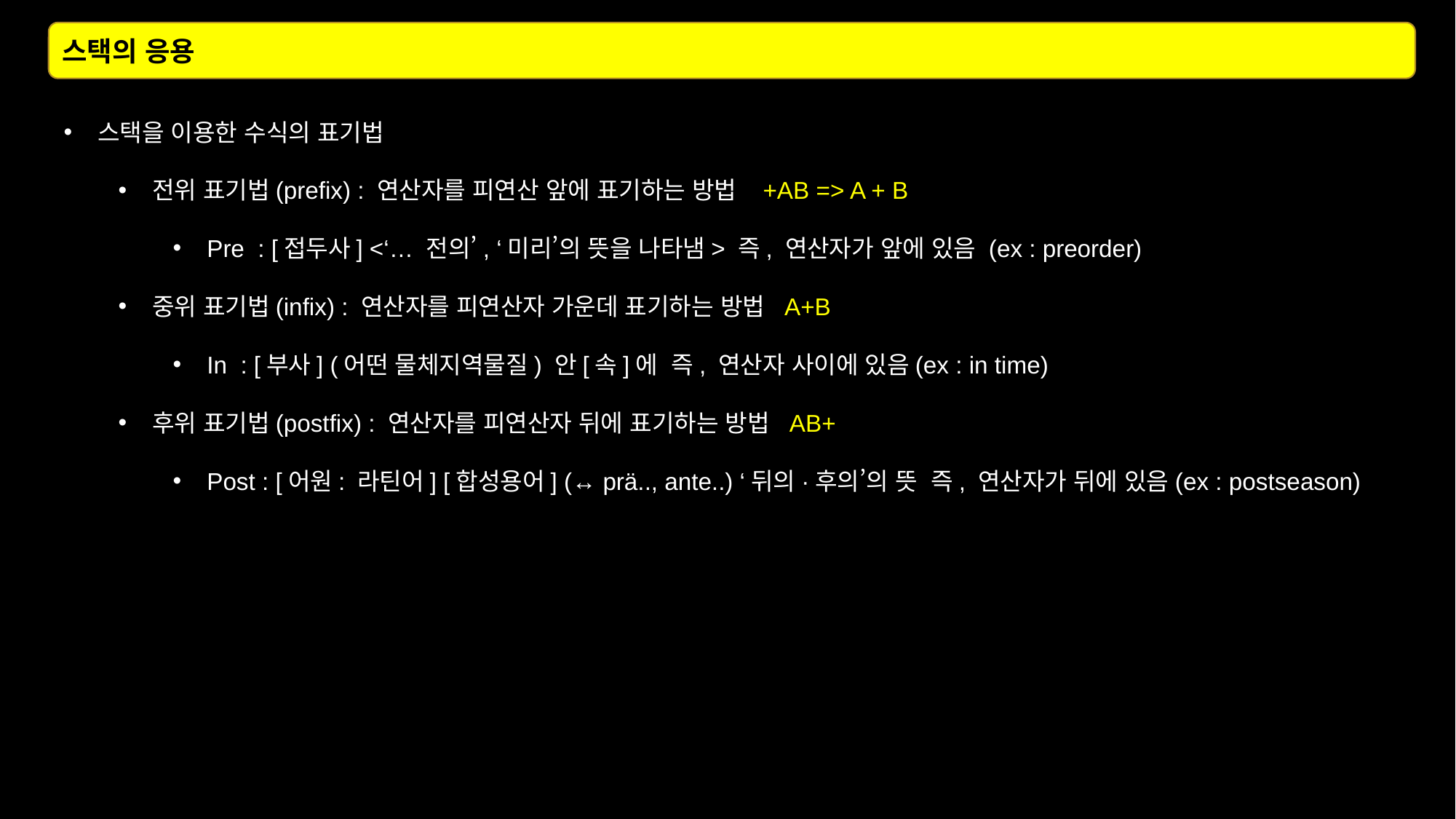

스택의 응용
스택을 이용한 수식의 표기법
전위 표기법(prefix) : 연산자를 피연산 앞에 표기하는 방법   +AB => A + B
Pre  : [접두사] <‘… 전의’, ‘미리’의 뜻을 나타냄> 즉, 연산자가 앞에 있음 (ex : preorder)
중위 표기법(infix) : 연산자를 피연산자 가운데 표기하는 방법  A+B
In  : [부사] (어떤 물체지역물질) 안[속]에  즉, 연산자 사이에 있음(ex : in time)
후위 표기법(postfix) : 연산자를 피연산자 뒤에 표기하는 방법  AB+
Post : [어원: 라틴어] [합성용어] (↔ prä.., ante..) ‘뒤의·후의’의 뜻  즉, 연산자가 뒤에 있음(ex : postseason)